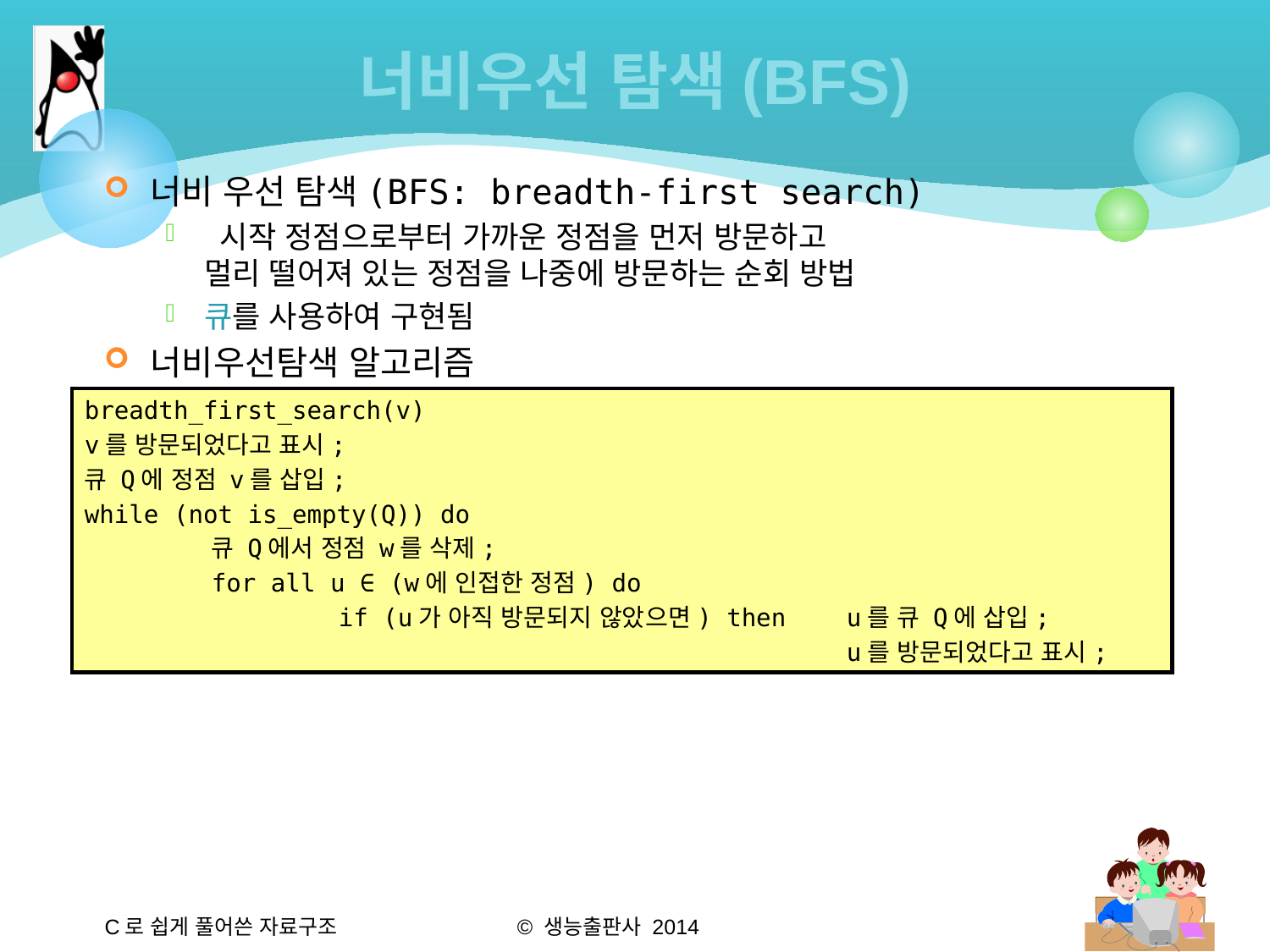

# 너비우선 탐색(BFS)
너비 우선 탐색(BFS: breadth-first search)
 시작 정점으로부터 가까운 정점을 먼저 방문하고                                   멀리 떨어져 있는 정점을 나중에 방문하는 순회 방법
큐를 사용하여 구현됨
너비우선탐색 알고리즘
breadth_first_search(v)
v를 방문되었다고 표시;
큐 Q에 정점 v를 삽입;
while (not is_empty(Q)) do
	큐 Q에서 정점 w를 삭제;
	for all u ∈ (w에 인접한 정점) do
		if (u가 아직 방문되지 않았으면) then 	u를 큐 Q에 삽입;
						u를 방문되었다고 표시;